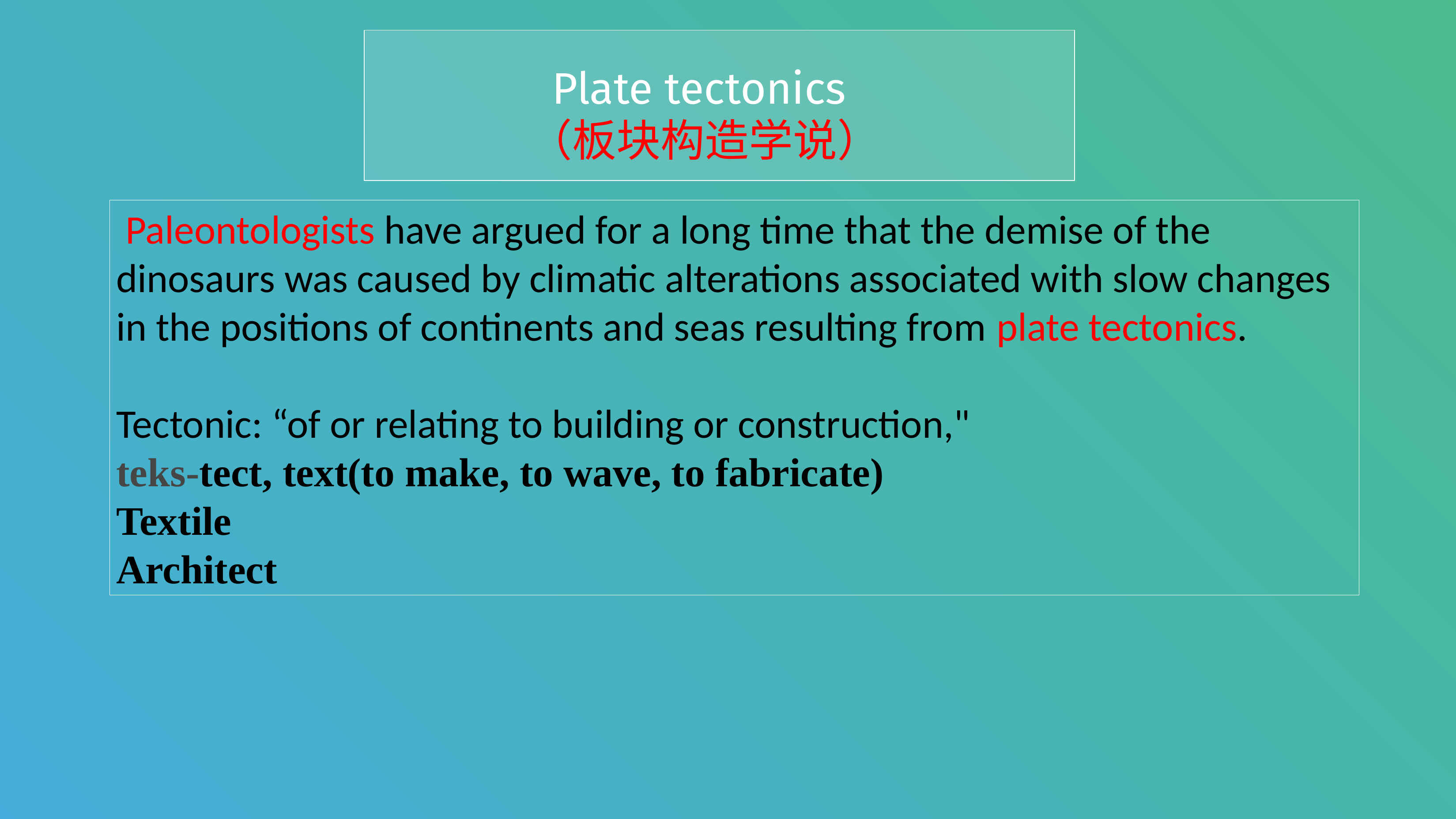

Plate tectonics
（板块构造学说）
 Paleontologists have argued for a long time that the demise of the dinosaurs was caused by climatic alterations associated with slow changes in the positions of continents and seas resulting from plate tectonics.

Tectonic: “of or relating to building or construction,"
teks-tect, text(to make, to wave, to fabricate)
Textile
Architect